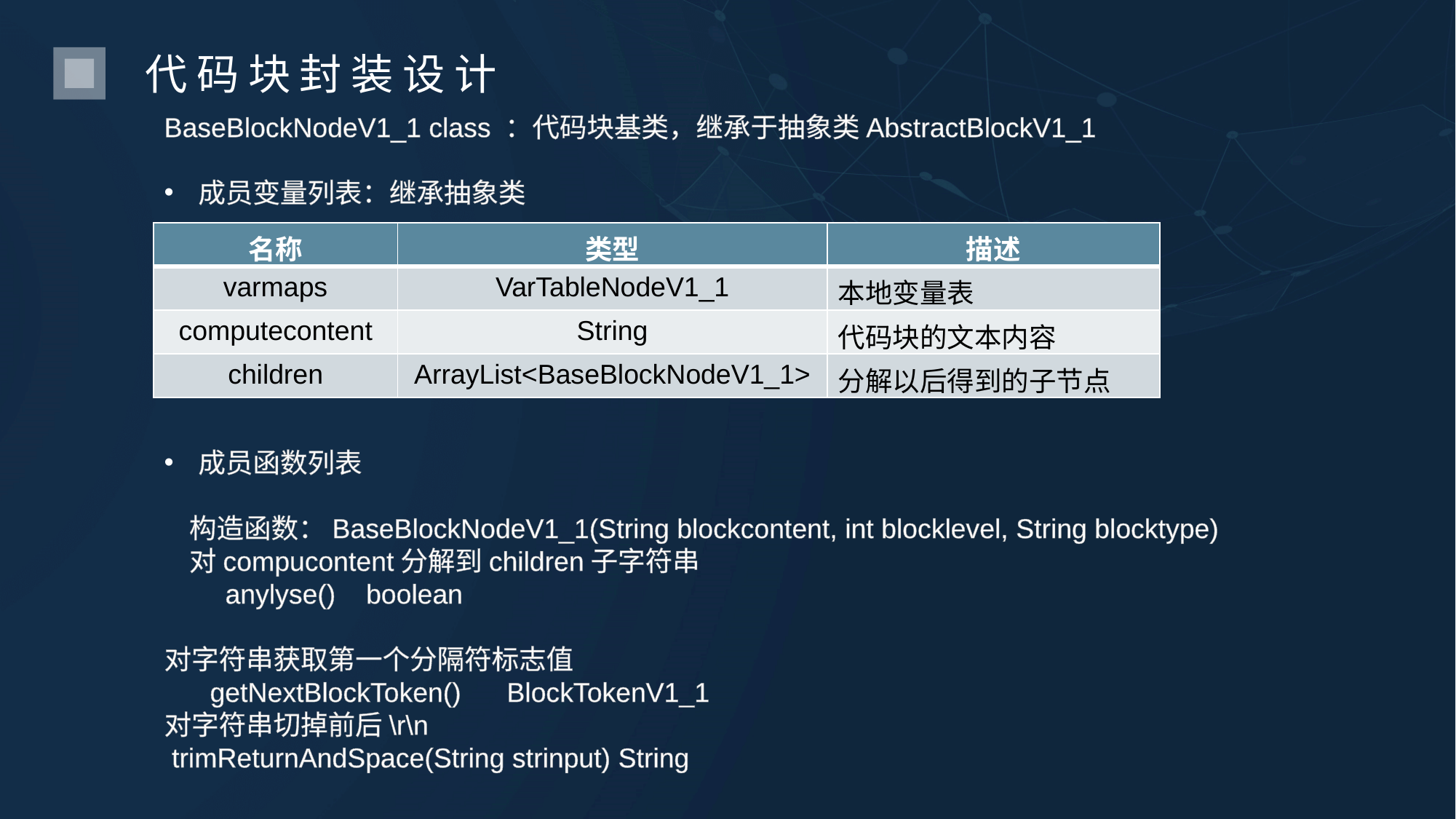

代码块封装设计

BaseBlockNodeV1_1 class ：代码块基类，继承于抽象类AbstractBlockV1_1

成员变量列表：继承抽象类
| 名称 | 类型 | 描述 |
| --- | --- | --- |
| varmaps | VarTableNodeV1\_1 | 本地变量表 |
| computecontent | String | 代码块的文本内容 |
| children | ArrayList<BaseBlockNodeV1\_1> | 分解以后得到的子节点 |
成员函数列表

   构造函数：BaseBlockNodeV1_1(String blockcontent, int blocklevel, String blocktype)
   对compucontent分解到children子字符串
        anylyse()    boolean

对字符串获取第一个分隔符标志值
      getNextBlockToken()      BlockTokenV1_1
对字符串切掉前后\r\n
 trimReturnAndSpace(String strinput) String